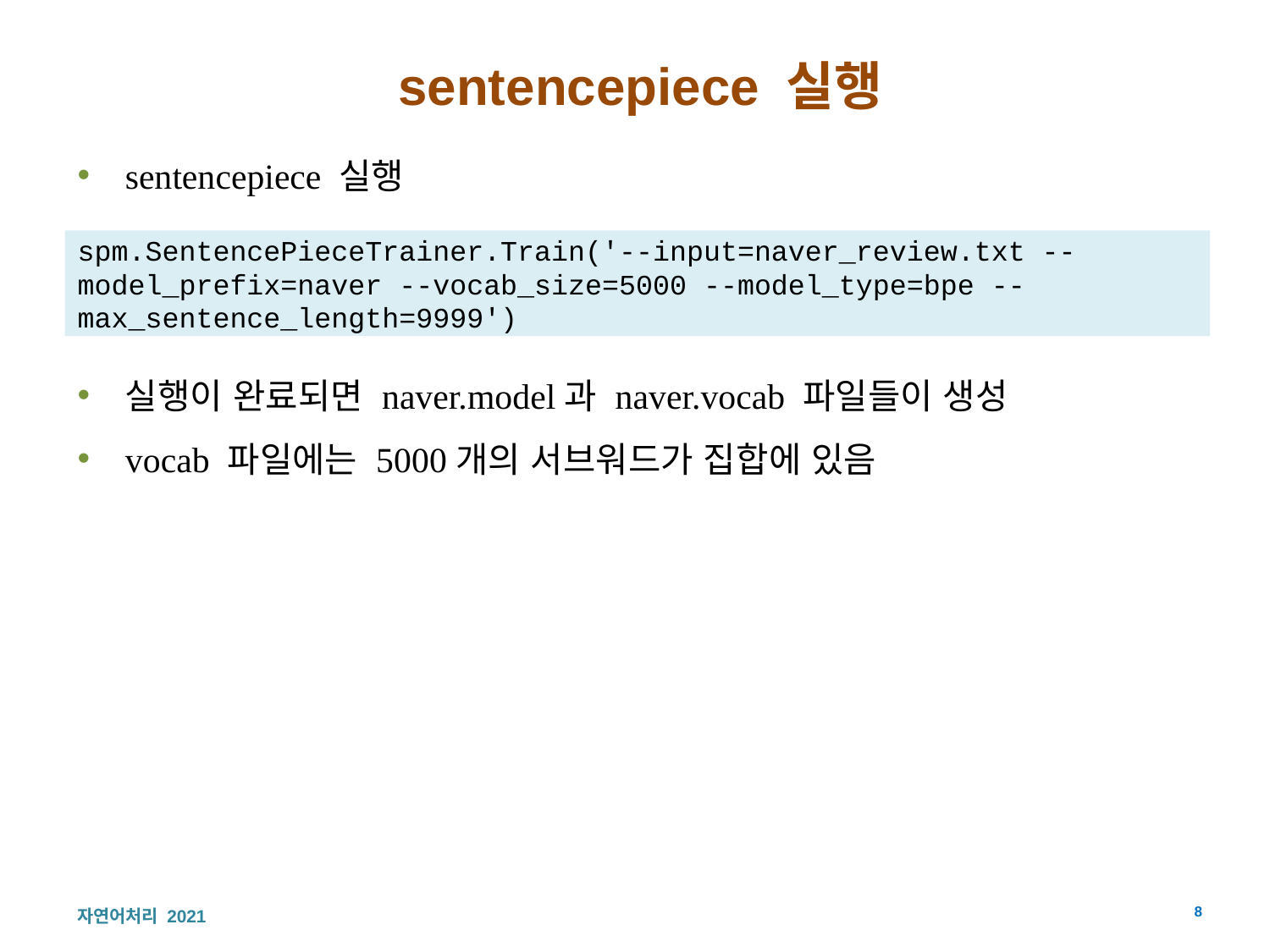

# sentencepiece 실행
sentencepiece 실행
spm.SentencePieceTrainer.Train('--input=naver_review.txt --model_prefix=naver --vocab_size=5000 --model_type=bpe --max_sentence_length=9999')
실행이 완료되면 naver.model과 naver.vocab 파일들이 생성
vocab 파일에는 5000개의 서브워드가 집합에 있음